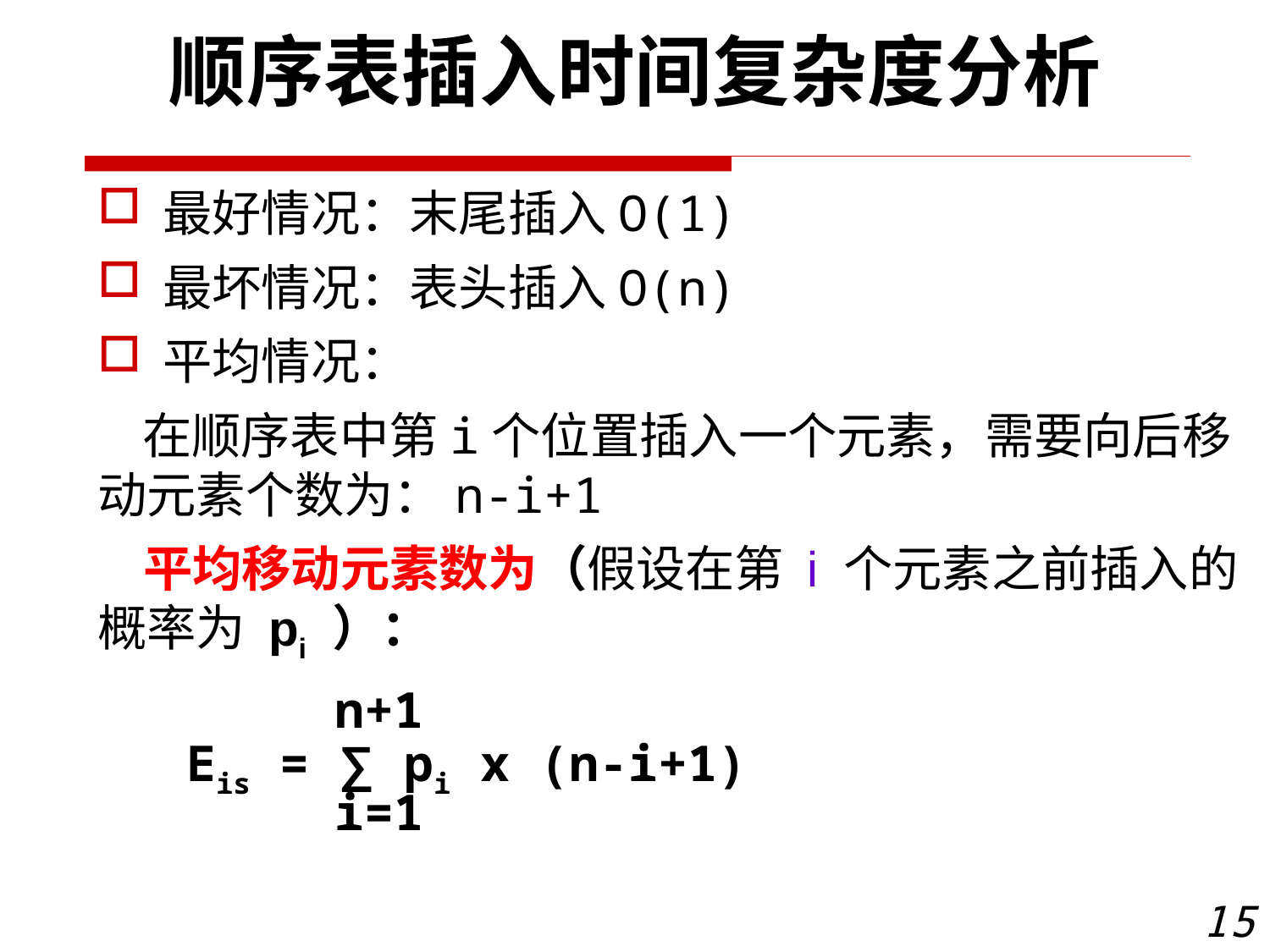

顺序表插入时间复杂度分析
最好情况：末尾插入O(1)
最坏情况：表头插入O(n)
平均情况：
   在顺序表中第i个位置插入一个元素，需要向后移动元素个数为：n-i+1
   平均移动元素数为（假设在第 i 个元素之前插入的概率为 pi ）：
        n+1
   Eis = ∑ pi x (n-i+1)
        i=1
15